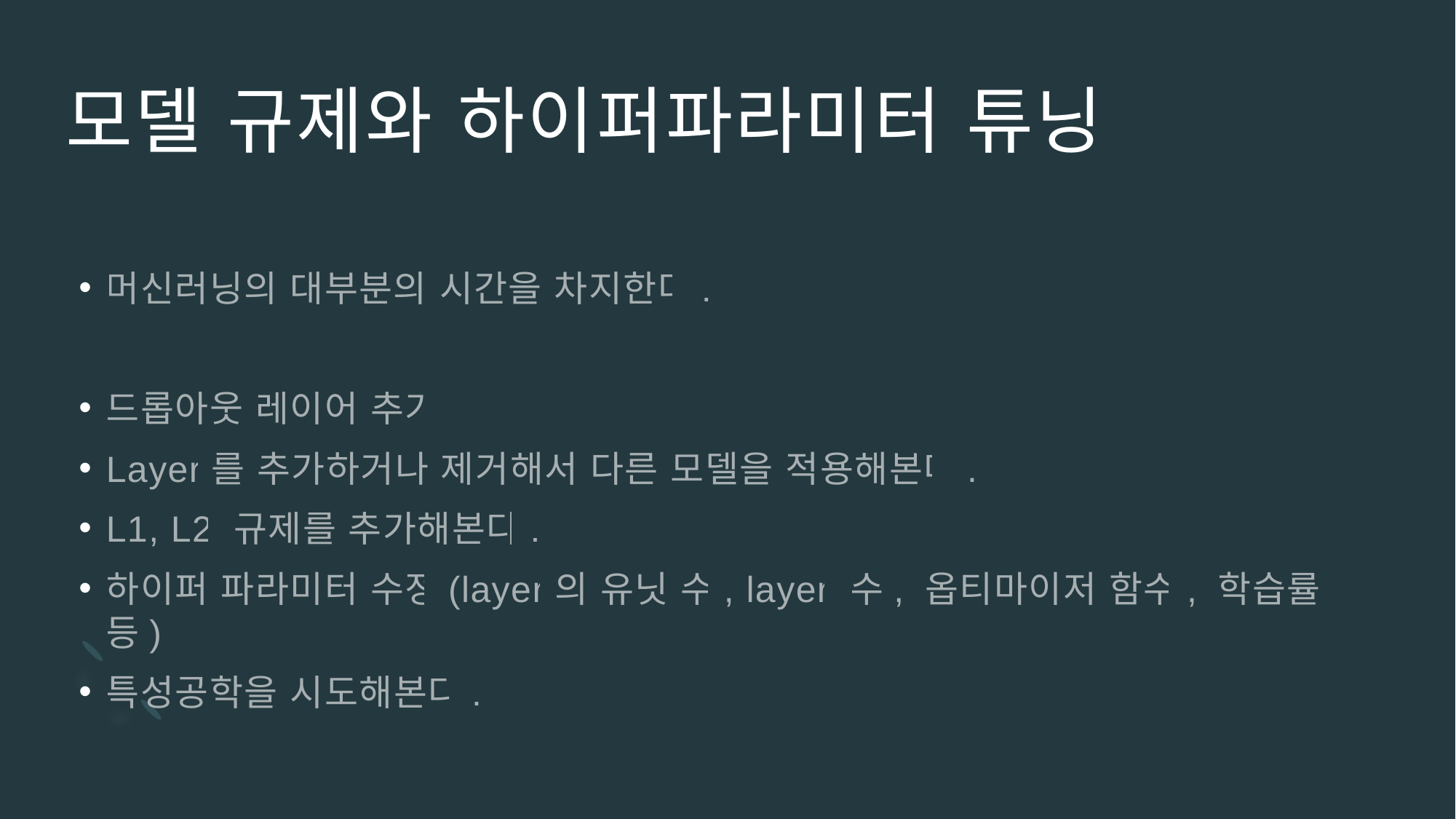

# 모델 규제와 하이퍼파라미터 튜닝

머신러닝의 대부분의 시간을 차지한다.

드롭아웃 레이어 추가
Layer를 추가하거나 제거해서 다른 모델을 적용해본다.
L1, L2 규제를 추가해본다.
하이퍼 파라미터 수정(layer의 유닛 수, layer 수, 옵티마이저 함수, 학습률 등)
특성공학을 시도해본다.